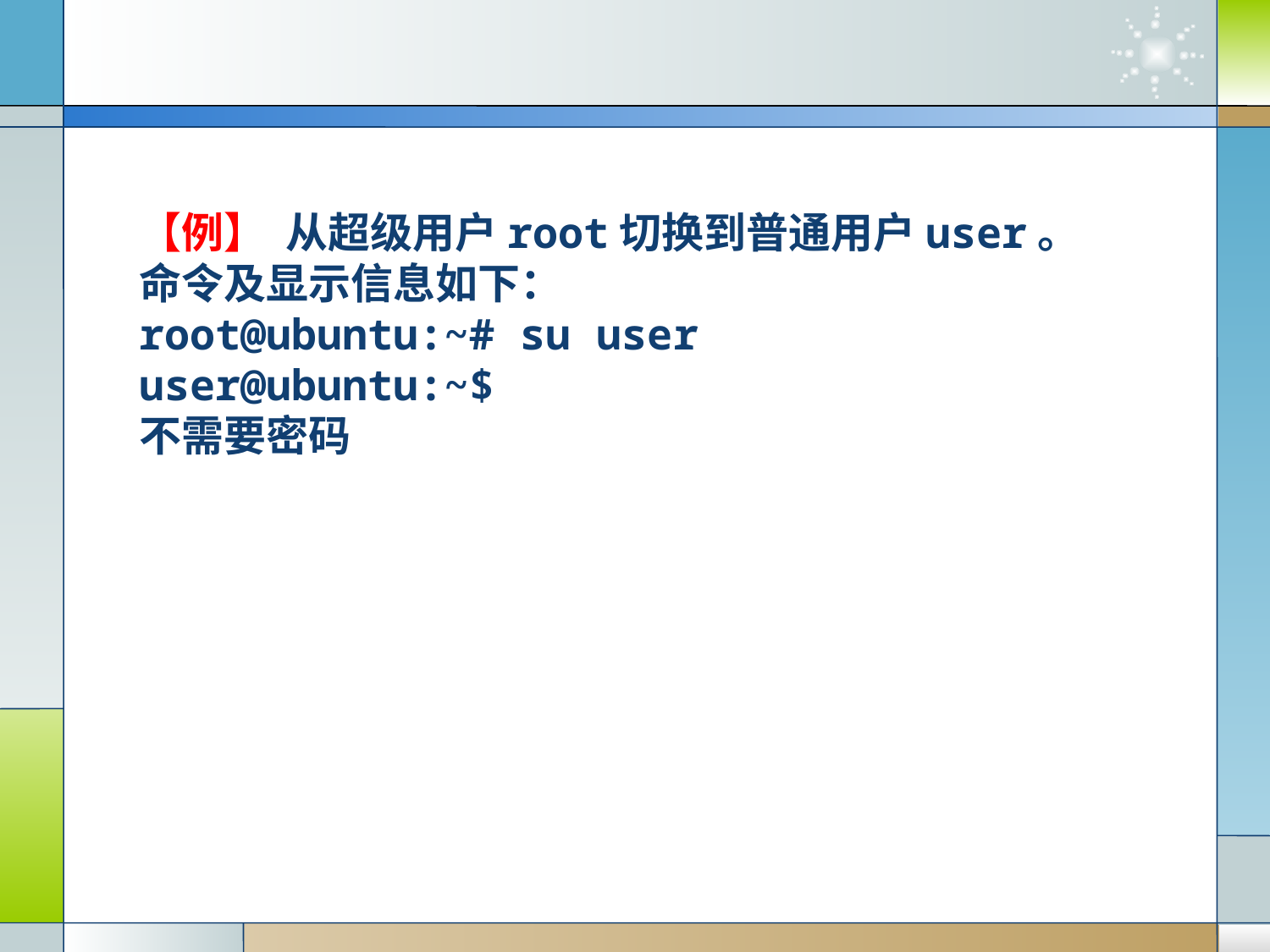

【例】  从超级用户root切换到普通用户user。
命令及显示信息如下：
root@ubuntu:~# su user
user@ubuntu:~$
不需要密码